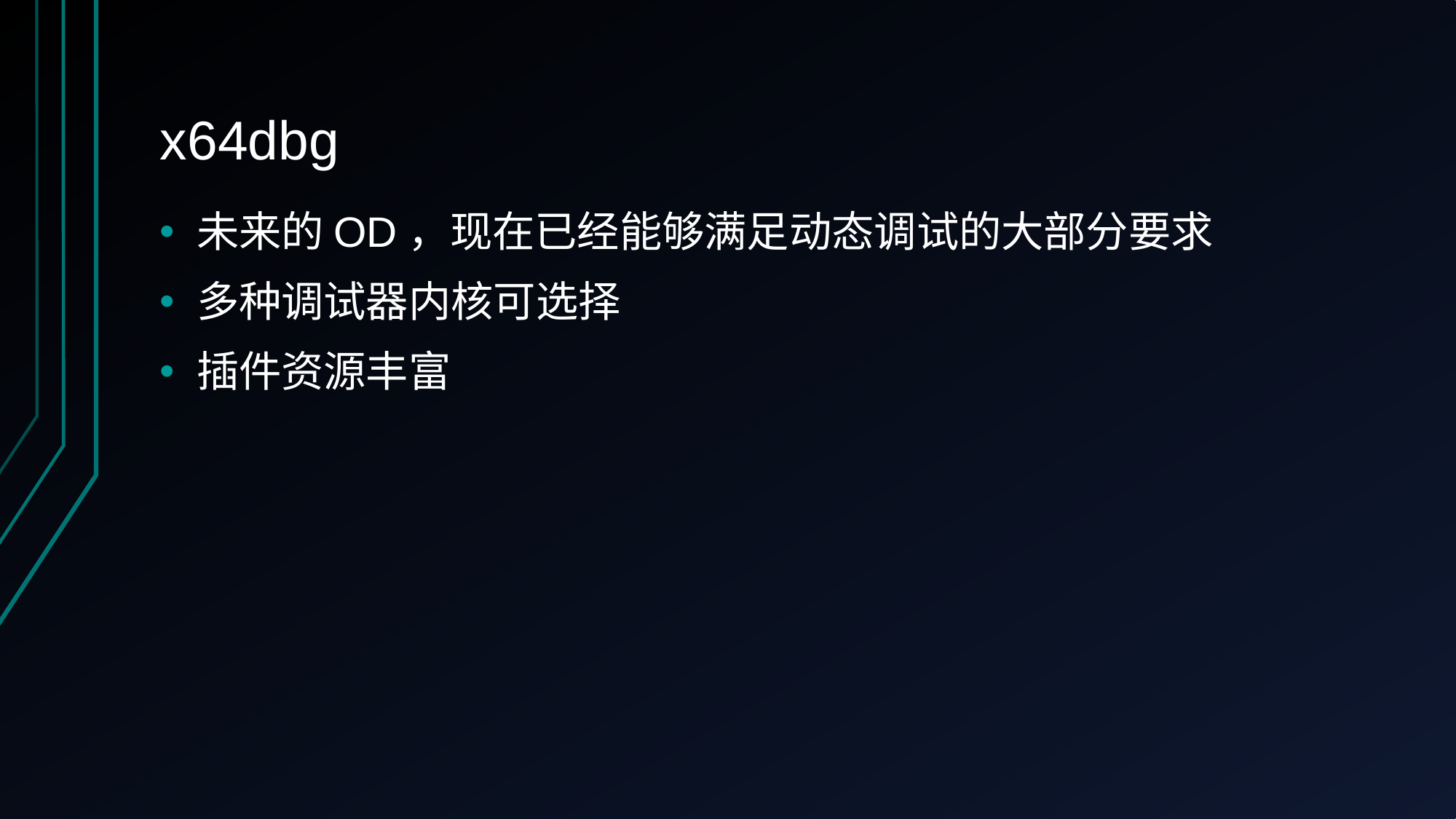

# x64dbg
未来的OD，现在已经能够满足动态调试的大部分要求
多种调试器内核可选择
插件资源丰富